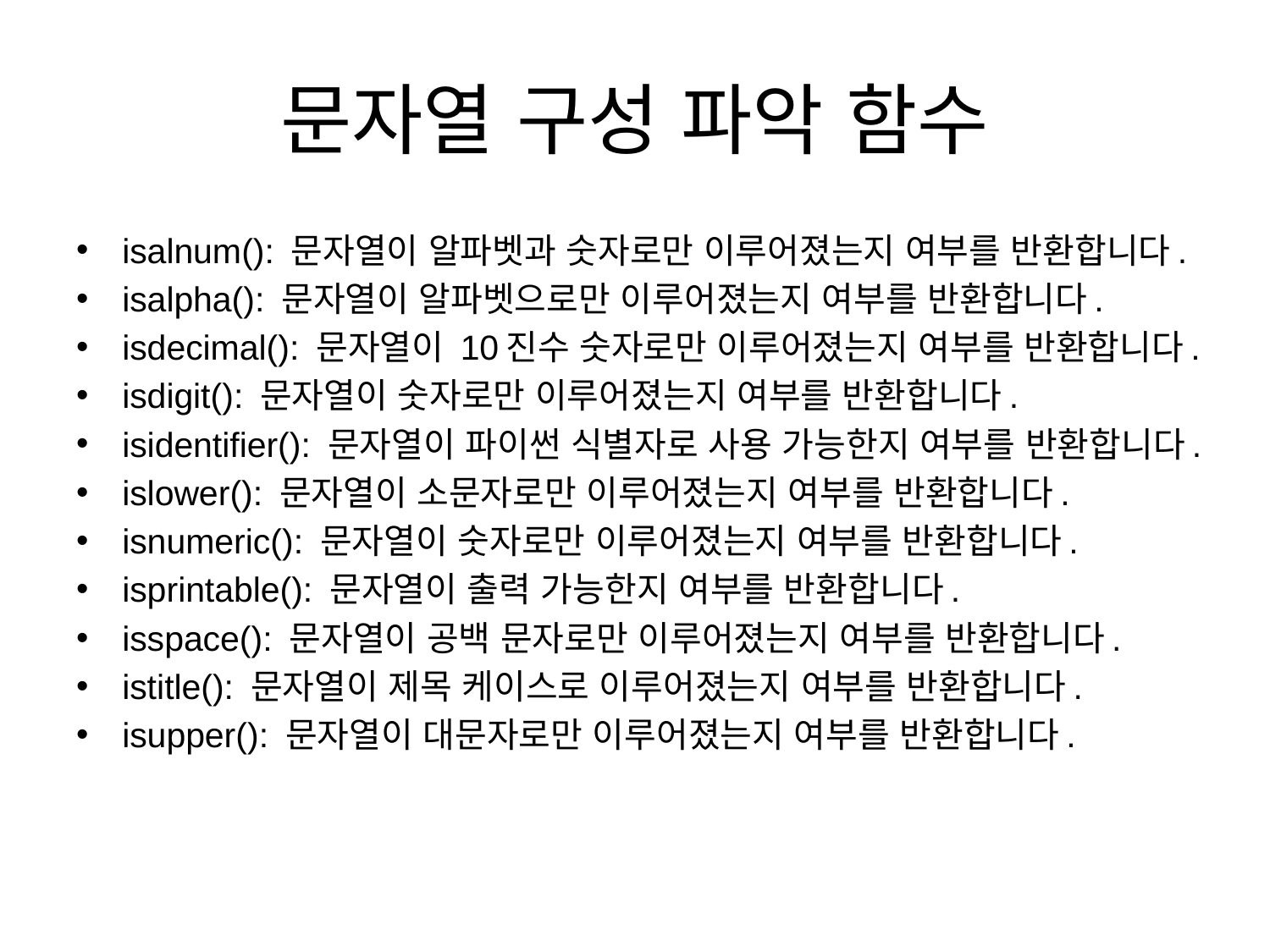

# 문자열 구성 파악 함수
isalnum(): 문자열이 알파벳과 숫자로만 이루어졌는지 여부를 반환합니다.
isalpha(): 문자열이 알파벳으로만 이루어졌는지 여부를 반환합니다.
isdecimal(): 문자열이 10진수 숫자로만 이루어졌는지 여부를 반환합니다.
isdigit(): 문자열이 숫자로만 이루어졌는지 여부를 반환합니다.
isidentifier(): 문자열이 파이썬 식별자로 사용 가능한지 여부를 반환합니다.
islower(): 문자열이 소문자로만 이루어졌는지 여부를 반환합니다.
isnumeric(): 문자열이 숫자로만 이루어졌는지 여부를 반환합니다.
isprintable(): 문자열이 출력 가능한지 여부를 반환합니다.
isspace(): 문자열이 공백 문자로만 이루어졌는지 여부를 반환합니다.
istitle(): 문자열이 제목 케이스로 이루어졌는지 여부를 반환합니다.
isupper(): 문자열이 대문자로만 이루어졌는지 여부를 반환합니다.